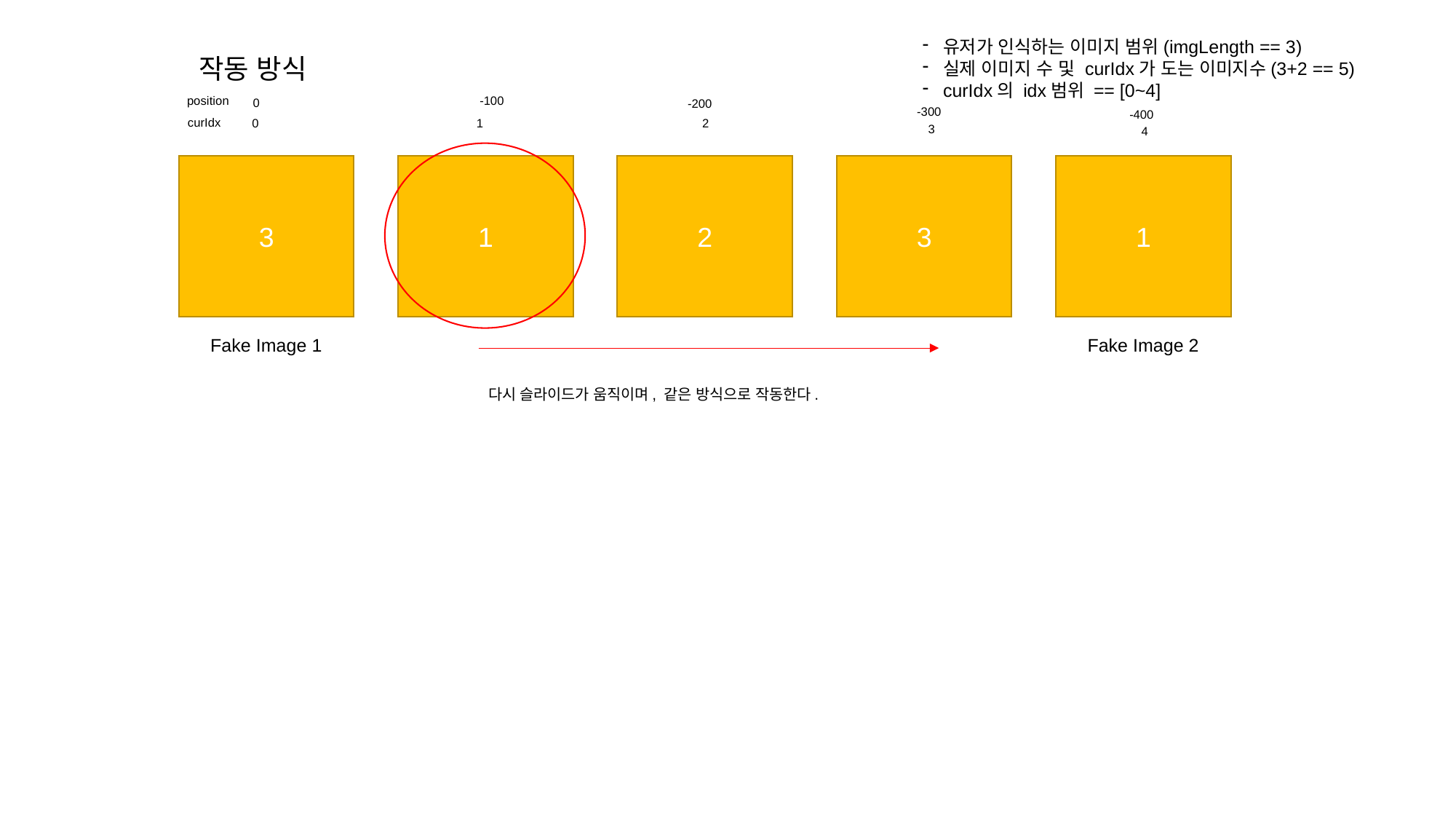

유저가 인식하는 이미지 범위(imgLength == 3)
실제 이미지 수 및 curIdx가 도는 이미지수(3+2 == 5)
curIdx의 idx범위 == [0~4]

작동 방식
position
-100
0
-200
-300
-400
curIdx
1
2
0
3
4

1
3
3
2
1
Fake Image 1
Fake Image 2
다시 슬라이드가 움직이며, 같은 방식으로 작동한다.